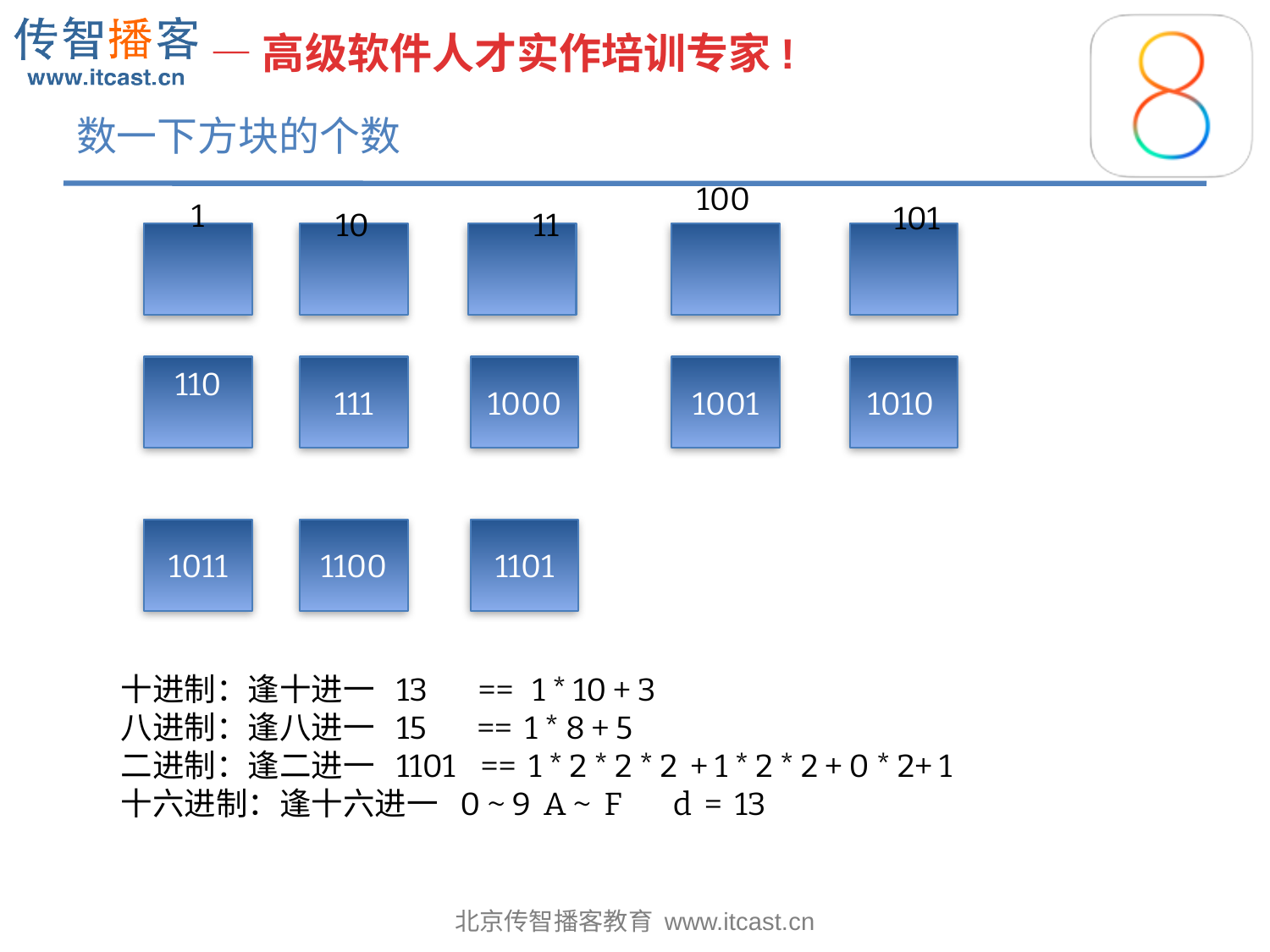

# 数一下方块的个数
100
1
101
10
11

110
111
1000
1001
1010
1011
1100
1101
十进制：逢十进一  13        ==   1 * 10 + 3
八进制：逢八进一  15        ==  1 * 8 + 5
二进制：逢二进一  1101    ==  1 * 2 * 2 * 2  + 1 * 2 * 2 + 0 * 2+ 1
十六进制：逢十六进一  0 ~ 9  A ~  F        d  =  13